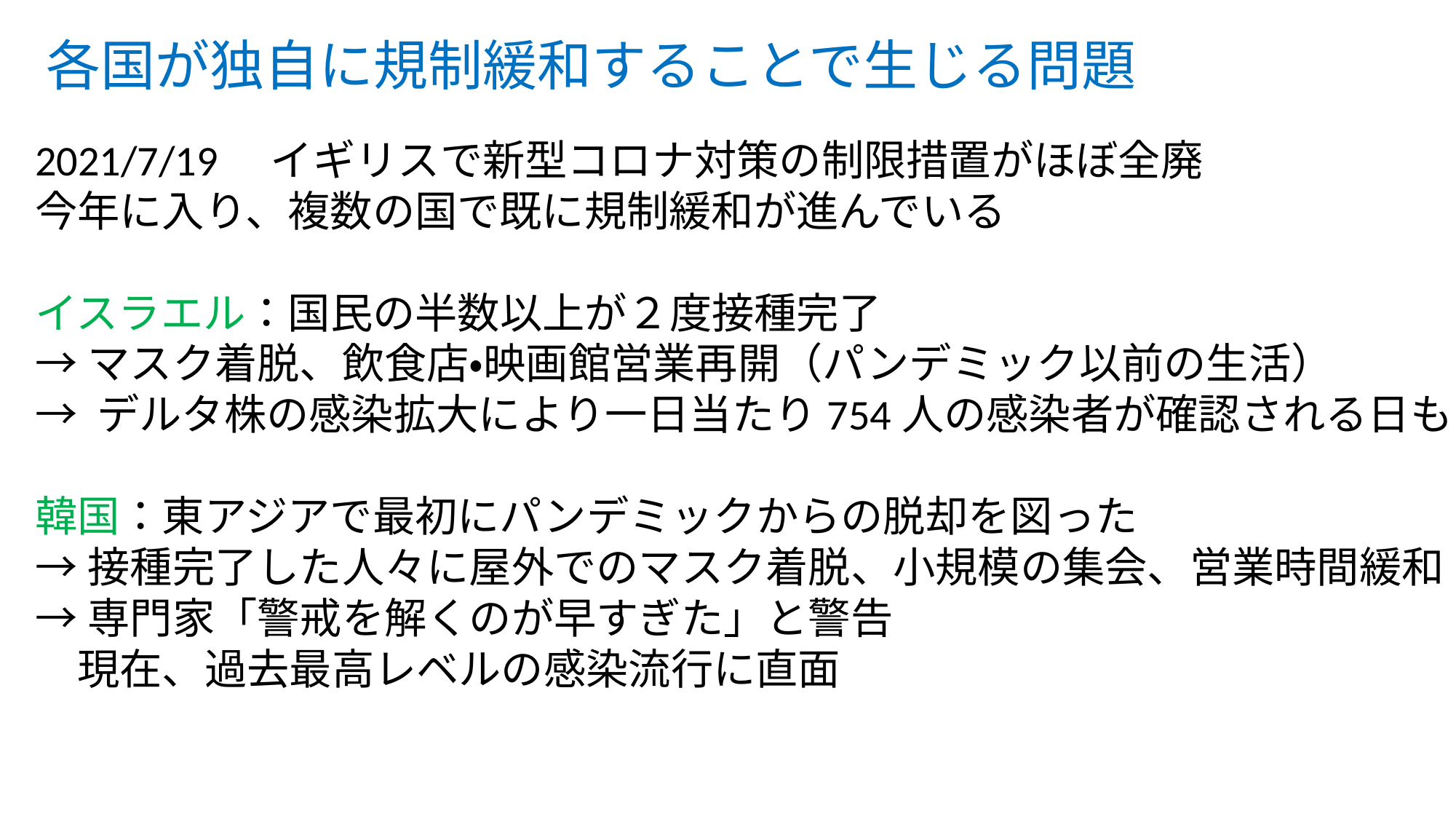

各国が独自に規制緩和することで生じる問題
2021/7/19　イギリスで新型コロナ対策の制限措置がほぼ全廃
今年に入り、複数の国で既に規制緩和が進んでいる

イスラエル：国民の半数以上が２度接種完了
→マスク着脱、飲食店・映画館営業再開（パンデミック以前の生活）
→ デルタ株の感染拡大により一日当たり754人の感染者が確認される日も

韓国：東アジアで最初にパンデミックからの脱却を図った
→接種完了した人々に屋外でのマスク着脱、小規模の集会、営業時間緩和
→専門家「警戒を解くのが早すぎた」と警告
　現在、過去最高レベルの感染流行に直面